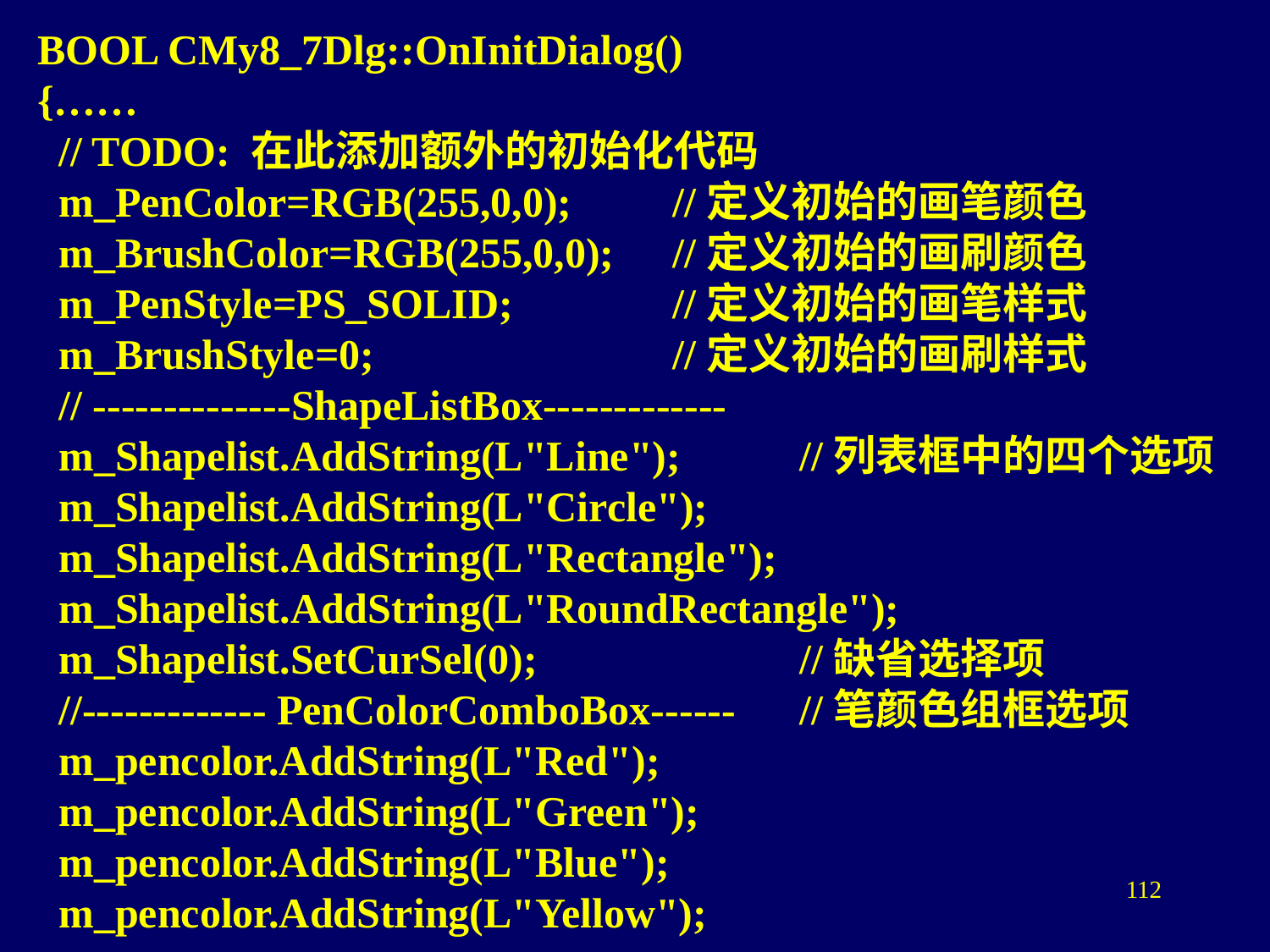

BOOL CMy8_7Dlg::OnInitDialog()
{……
  // TODO: 在此添加额外的初始化代码
  m_PenColor=RGB(255,0,0);	//定义初始的画笔颜色
  m_BrushColor=RGB(255,0,0);	//定义初始的画刷颜色
  m_PenStyle=PS_SOLID;		//定义初始的画笔样式
  m_BrushStyle=0;			//定义初始的画刷样式
  // --------------ShapeListBox-------------
  m_Shapelist.AddString(L"Line");	//列表框中的四个选项
  m_Shapelist.AddString(L"Circle");
  m_Shapelist.AddString(L"Rectangle");
  m_Shapelist.AddString(L"RoundRectangle");
  m_Shapelist.SetCurSel(0);    		//缺省选择项
  //------------- PenColorComboBox------	//笔颜色组框选项
  m_pencolor.AddString(L"Red");
  m_pencolor.AddString(L"Green");
  m_pencolor.AddString(L"Blue");
  m_pencolor.AddString(L"Yellow");
112